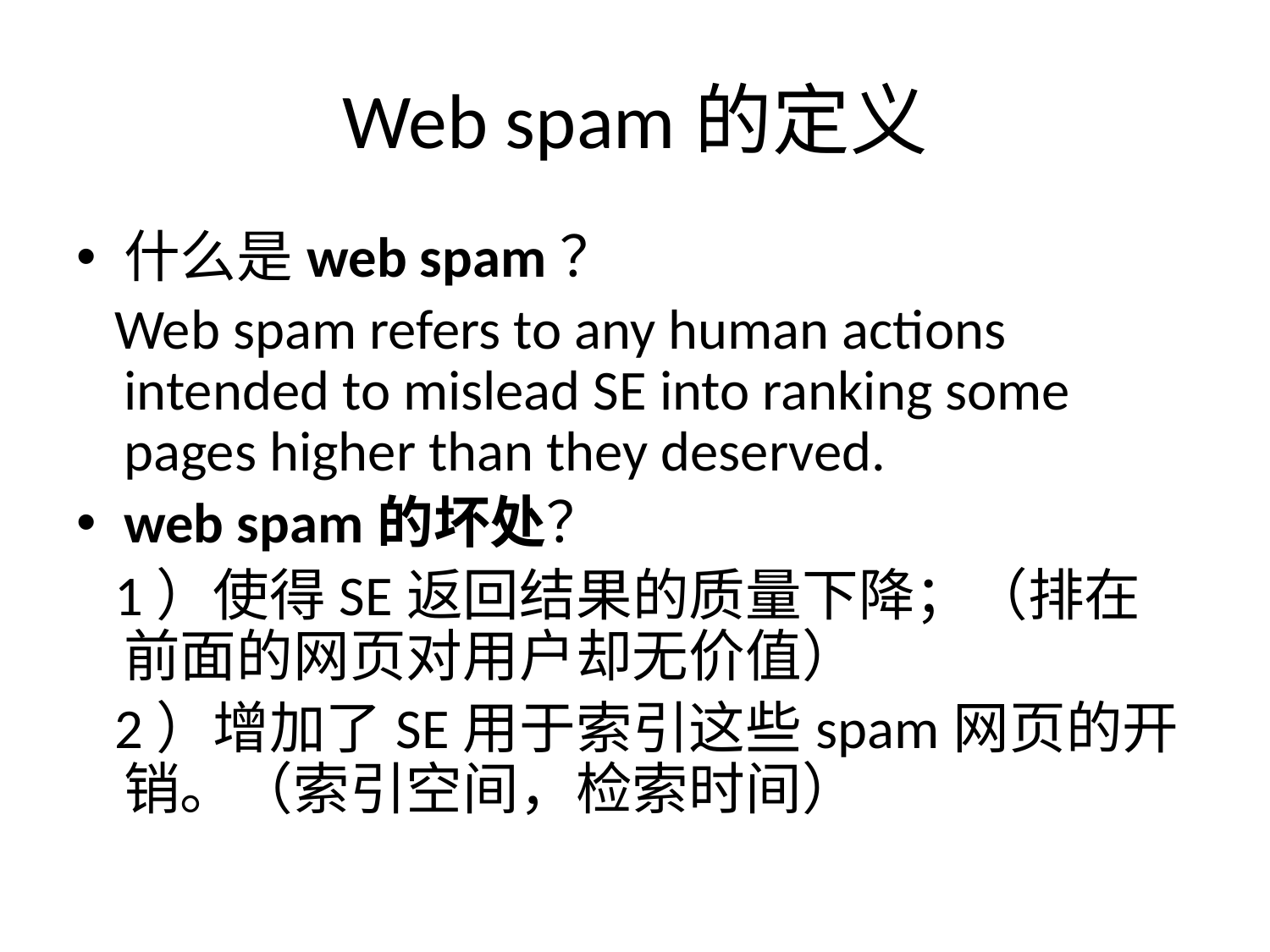

# Web spam的定义
什么是web spam？
   Web spam refers to any human actions intended to mislead SE into ranking some pages higher than they deserved.
web spam的坏处？
   1）使得SE返回结果的质量下降；（排在前面的网页对用户却无价值）
   2）增加了SE用于索引这些spam网页的开销。（索引空间，检索时间）